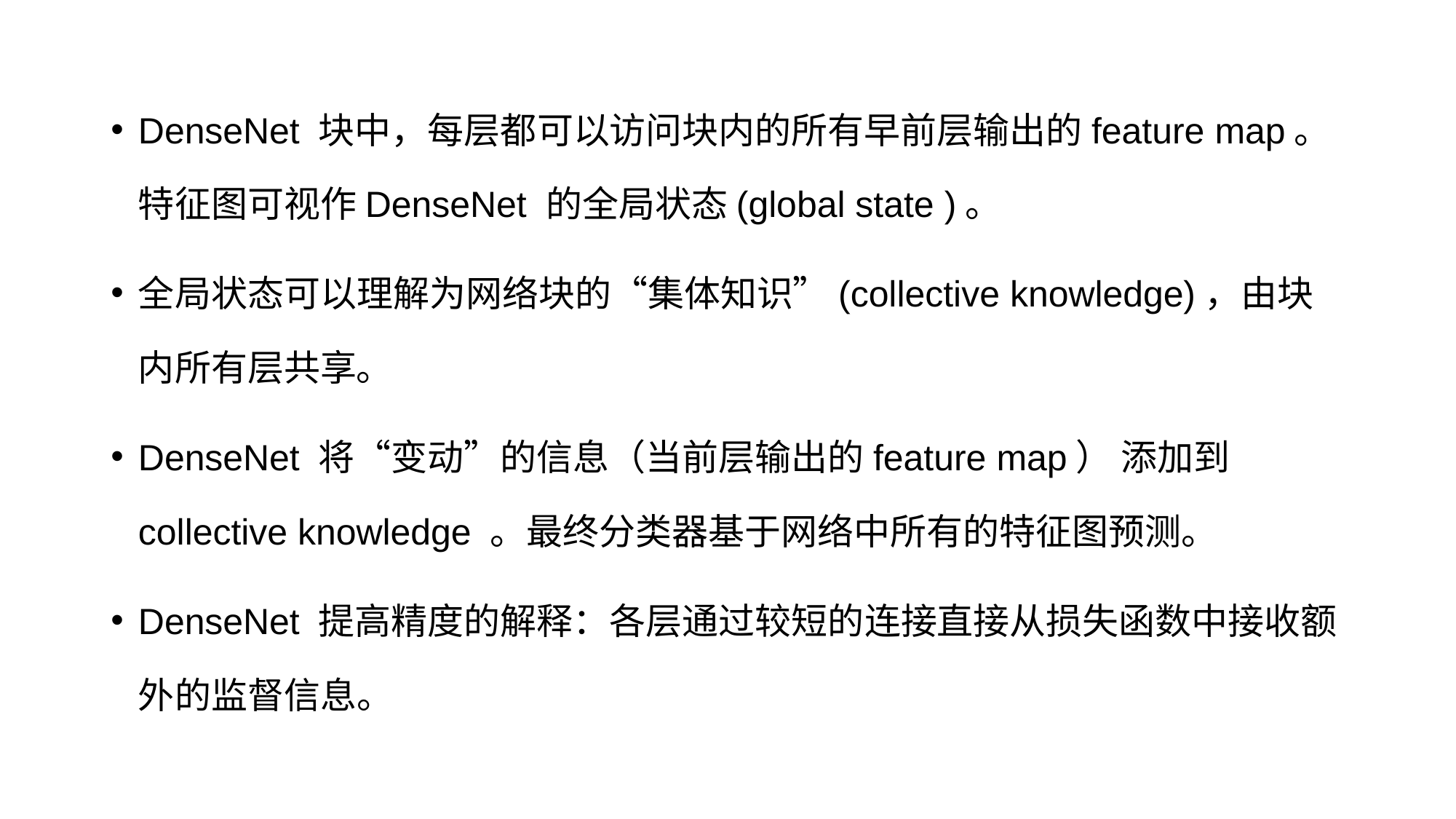

DenseNet 块中，每层都可以访问块内的所有早前层输出的feature map。特征图可视作DenseNet 的全局状态(global state )。
全局状态可以理解为网络块的“集体知识”(collective knowledge)，由块内所有层共享。
DenseNet 将“变动”的信息（当前层输出的feature map） 添加到collective knowledge 。最终分类器基于网络中所有的特征图预测。
DenseNet 提高精度的解释：各层通过较短的连接直接从损失函数中接收额外的监督信息。